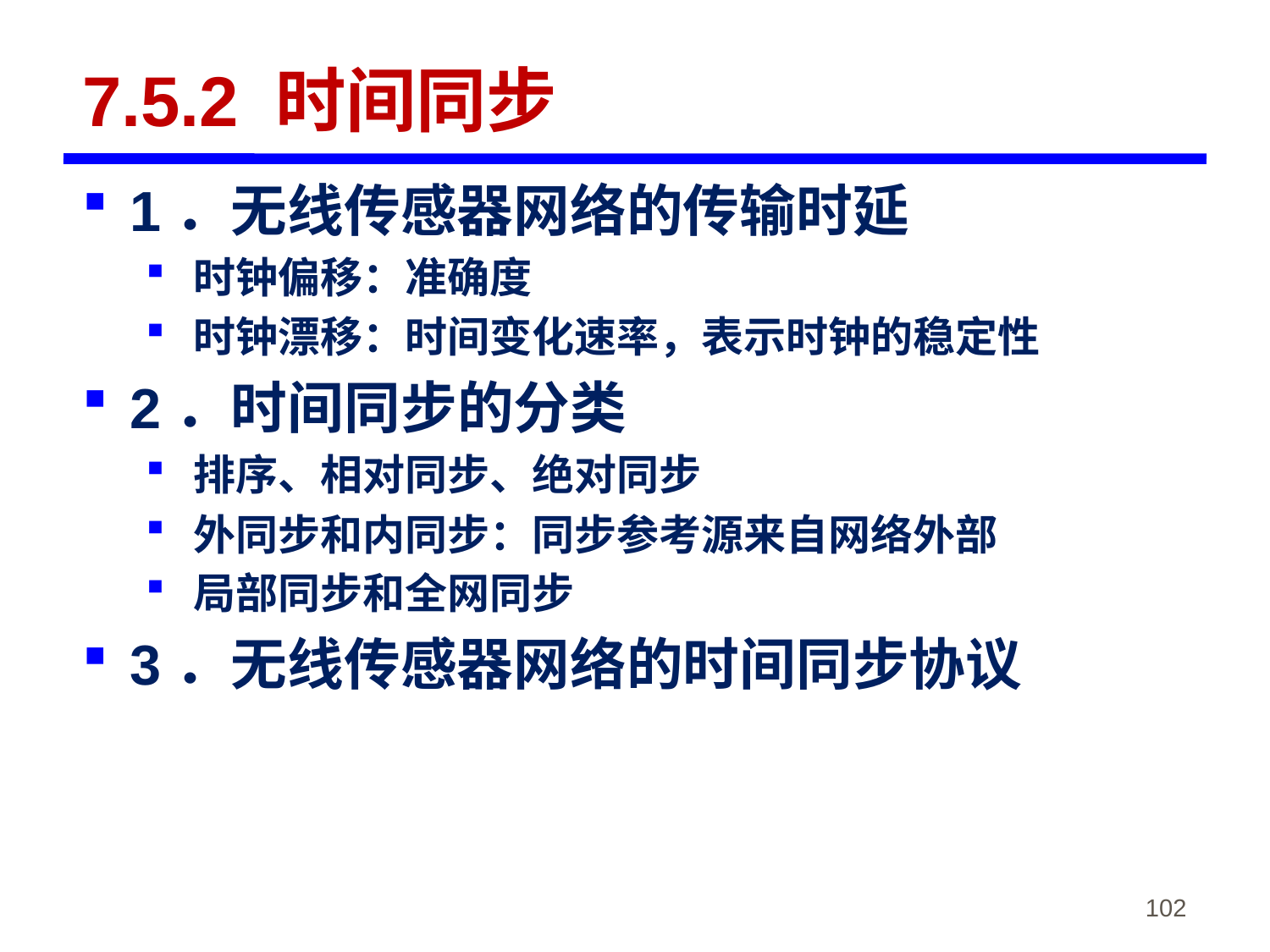

# 7.5.2 时间同步
1．无线传感器网络的传输时延
时钟偏移：准确度
时钟漂移：时间变化速率，表示时钟的稳定性
2．时间同步的分类
排序、相对同步、绝对同步
外同步和内同步：同步参考源来自网络外部
局部同步和全网同步
3．无线传感器网络的时间同步协议
《物联网概论》-韩毅刚
102